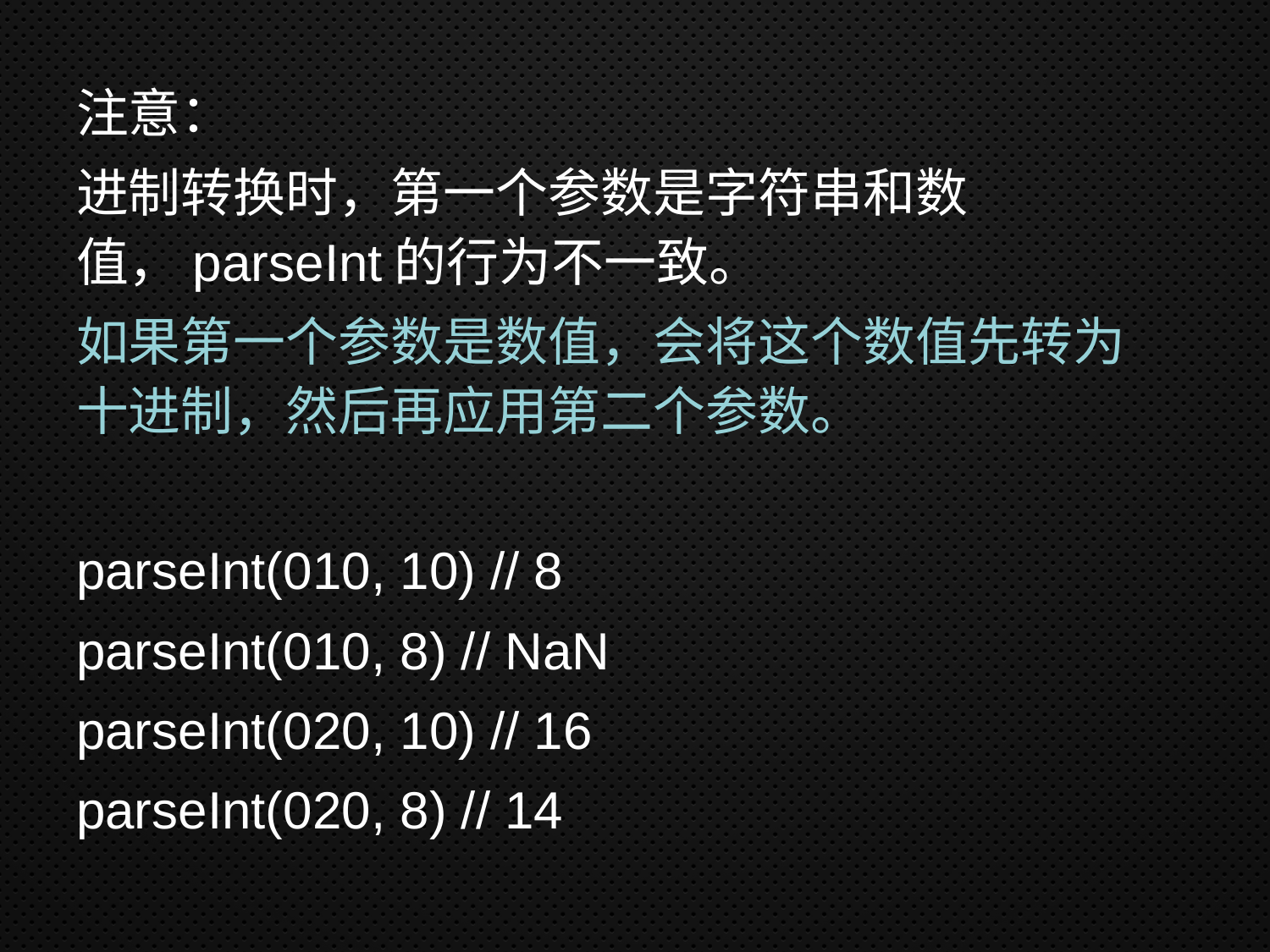

注意：
进制转换时，第一个参数是字符串和数值，parseInt的行为不一致。
如果第一个参数是数值，会将这个数值先转为十进制，然后再应用第二个参数。

parseInt(010, 10) // 8
parseInt(010, 8) // NaN
parseInt(020, 10) // 16
parseInt(020, 8) // 14